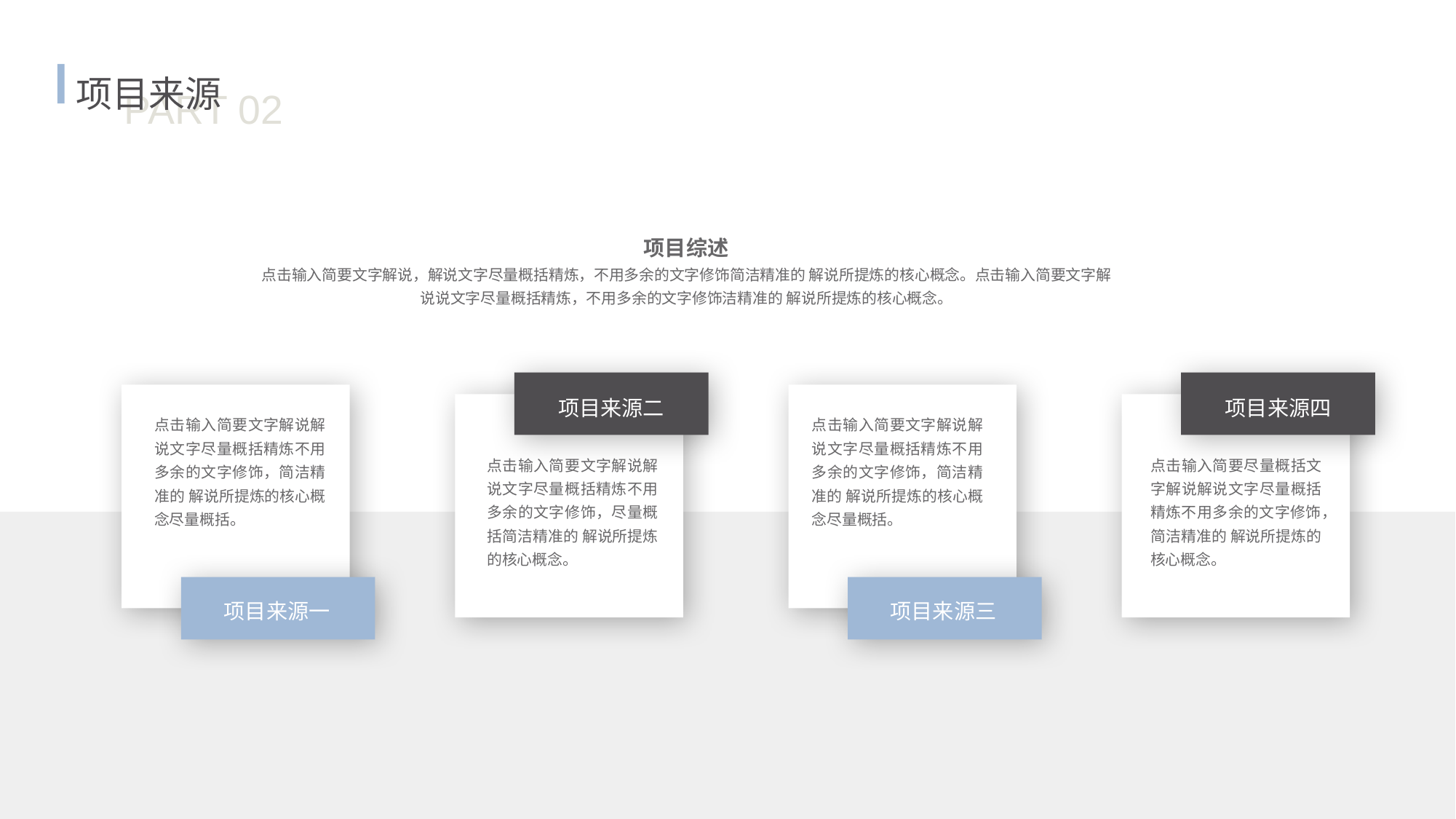

项目来源

PART 02
项目综述
点击输入简要文字解说，解说文字尽量概括精炼，不用多余的文字修饰简洁精准的 解说所提炼的核心概念。点击输入简要文字解说说文字尽量概括精炼，不用多余的文字修饰洁精准的 解说所提炼的核心概念。

项目来源二
点击输入简要文字解说解说文字尽量概括精炼不用多余的文字修饰，尽量概括简洁精准的 解说所提炼的核心概念。

项目来源四
点击输入简要尽量概括文字解说解说文字尽量概括精炼不用多余的文字修饰，简洁精准的 解说所提炼的核心概念。

点击输入简要文字解说解说文字尽量概括精炼不用多余的文字修饰，简洁精准的 解说所提炼的核心概念尽量概括。
项目来源一

点击输入简要文字解说解说文字尽量概括精炼不用多余的文字修饰，简洁精准的 解说所提炼的核心概念尽量概括。
项目来源三